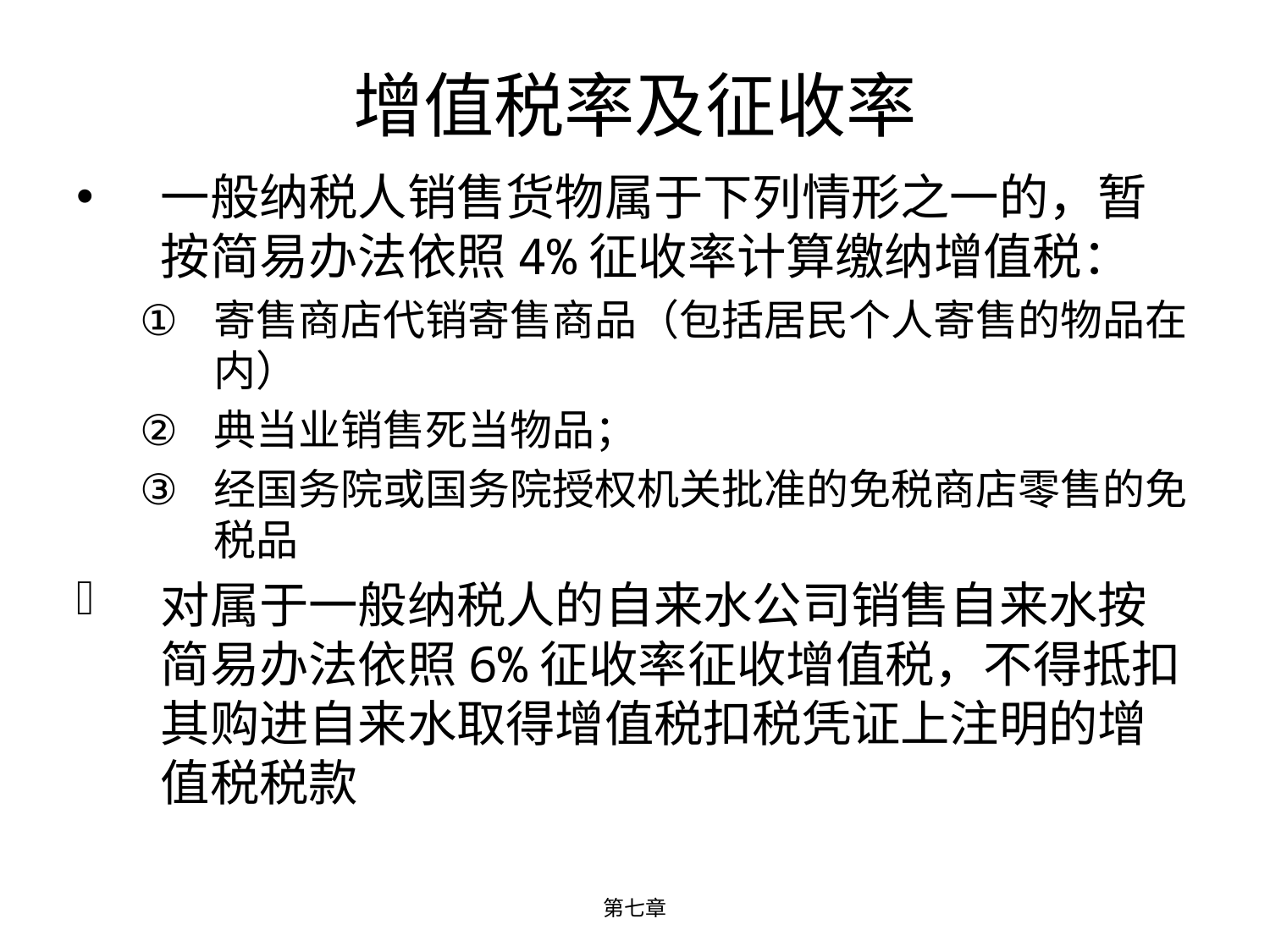

# 增值税率及征收率
一般纳税人销售货物属于下列情形之一的，暂按简易办法依照4%征收率计算缴纳增值税：
寄售商店代销寄售商品（包括居民个人寄售的物品在内）
典当业销售死当物品；
经国务院或国务院授权机关批准的免税商店零售的免税品
对属于一般纳税人的自来水公司销售自来水按简易办法依照6%征收率征收增值税，不得抵扣其购进自来水取得增值税扣税凭证上注明的增值税税款

第七章
39